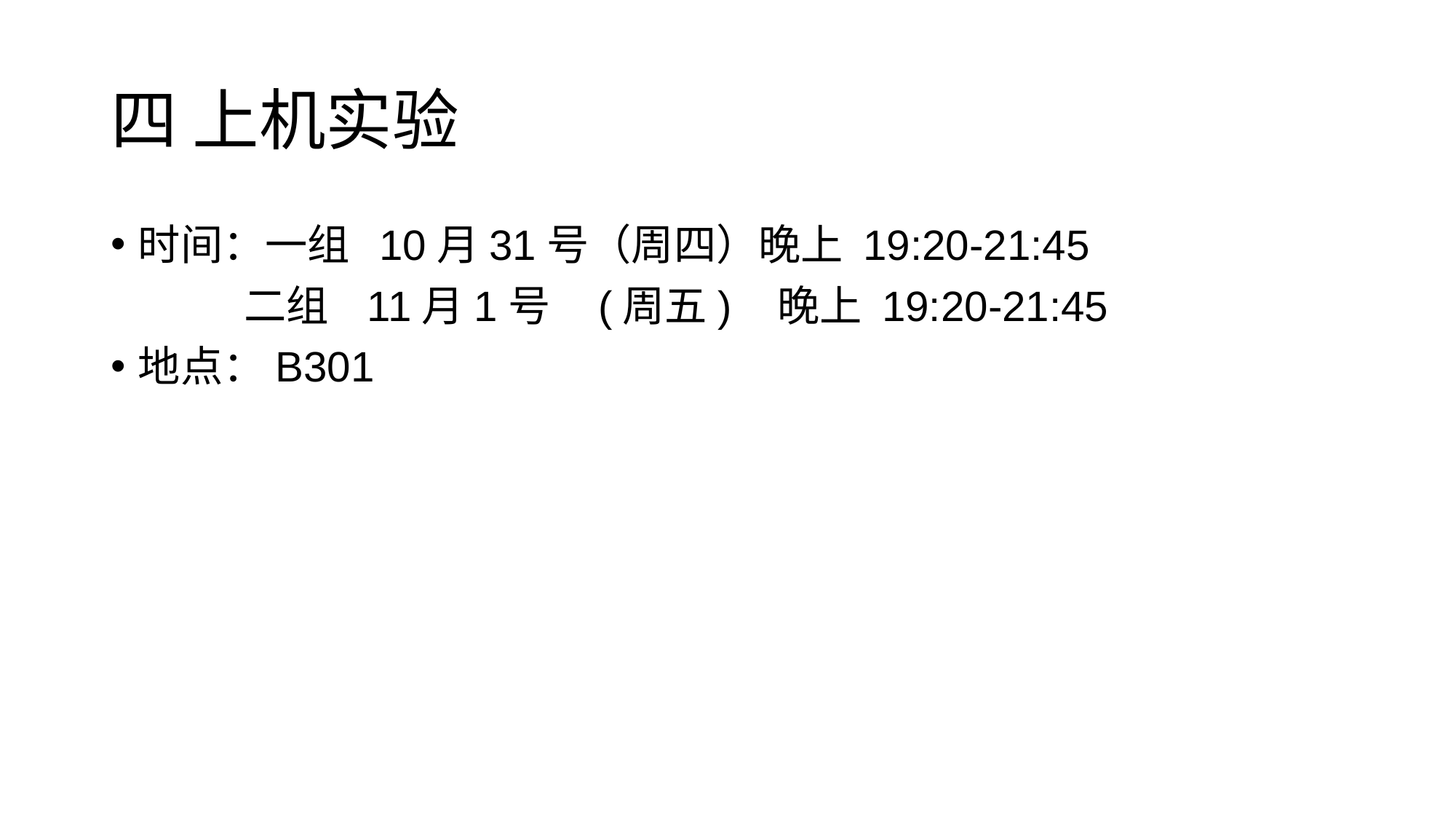

# 四 上机实验
时间：一组  10月31号（周四）晚上 19:20-21:45
             二组   11月1号    (周五)   晚上 19:20-21:45
地点：B301

4